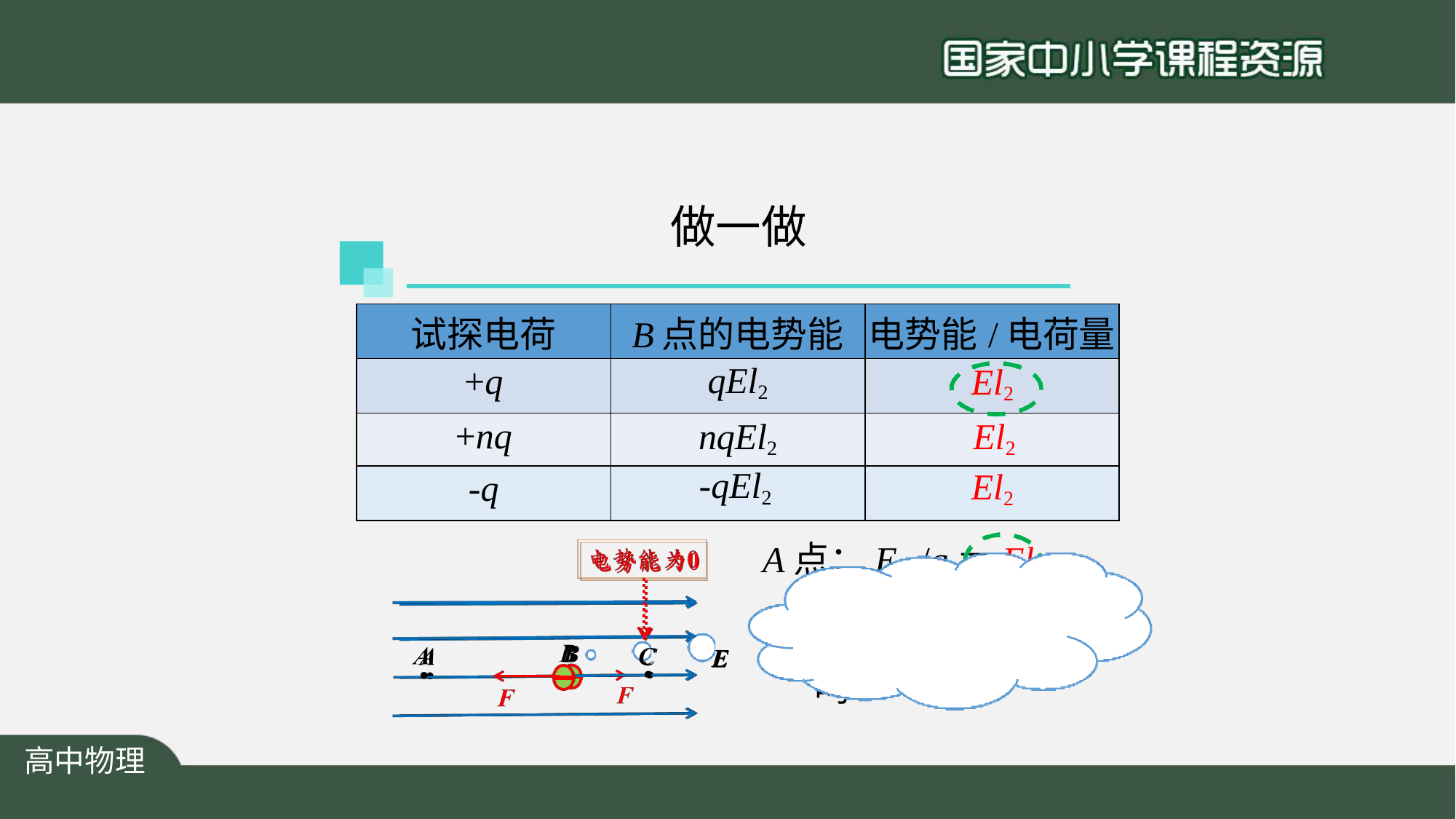

# 做一做

| 试探电荷 | B点的电势能 | 电势能/电荷量 |
| --- | --- | --- |
| +q | qEl2 | El2 |
| +nq | nqEl2 | El2 |
| -q | -qEl2 | El2 |

A点：EpA/q＝El1
电荷-q在B点有 同样的结论吗？

高中物理